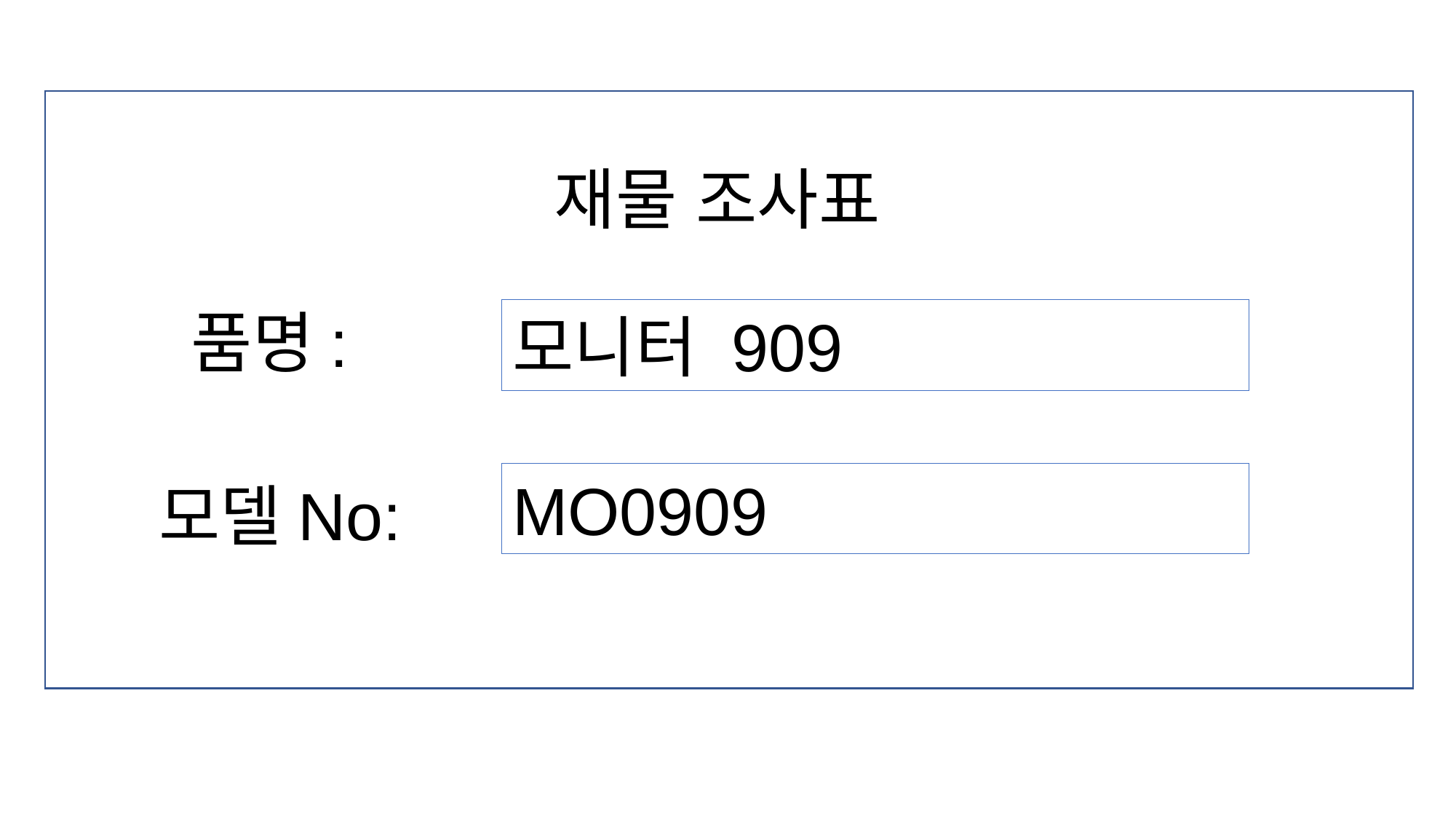

재물 조사표
품명:
모니터 909
MO0909
모델No: